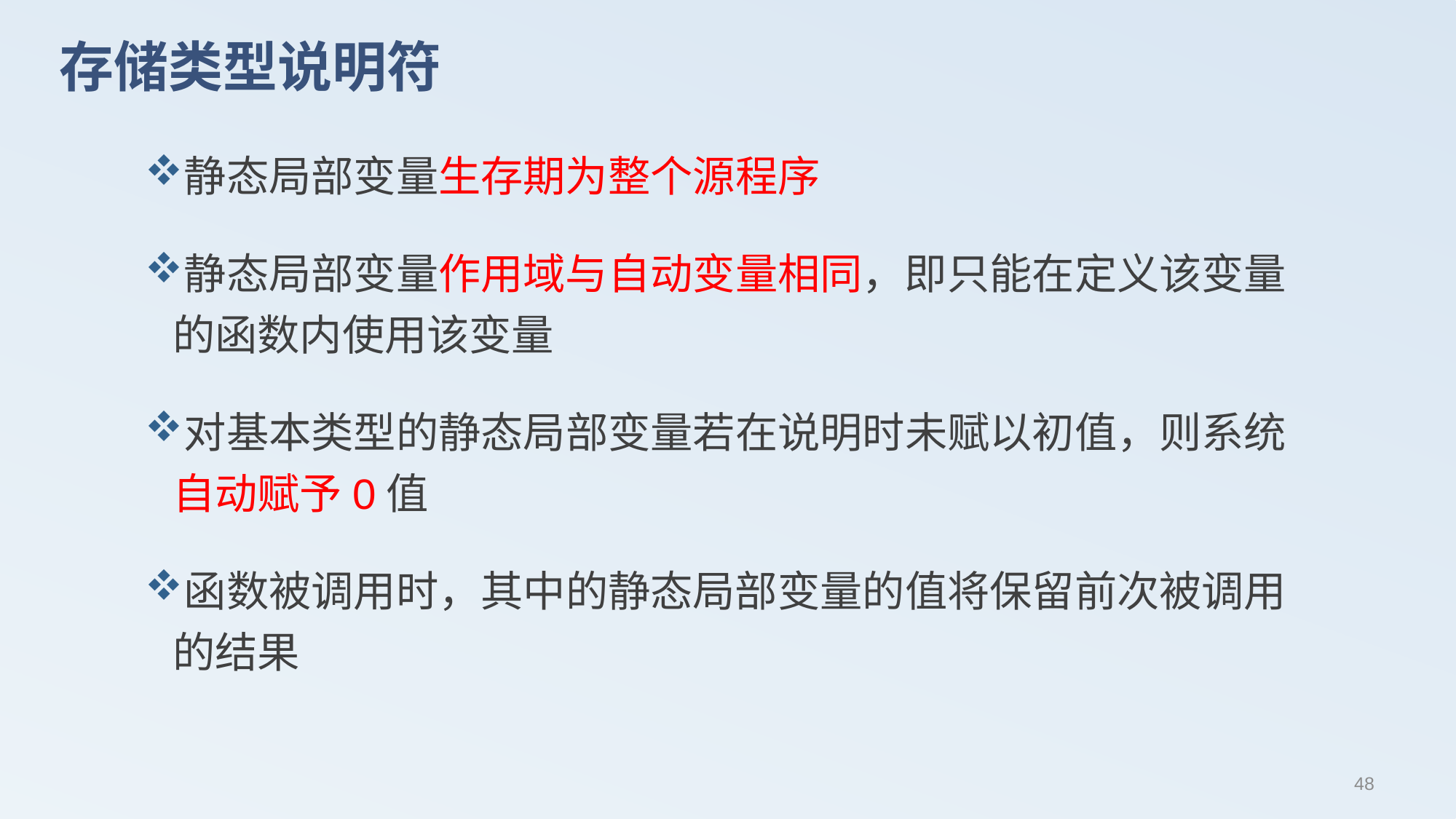

# 存储类型说明符
静态局部变量生存期为整个源程序
静态局部变量作用域与自动变量相同，即只能在定义该变量的函数内使用该变量
对基本类型的静态局部变量若在说明时未赋以初值，则系统自动赋予0值
函数被调用时，其中的静态局部变量的值将保留前次被调用的结果